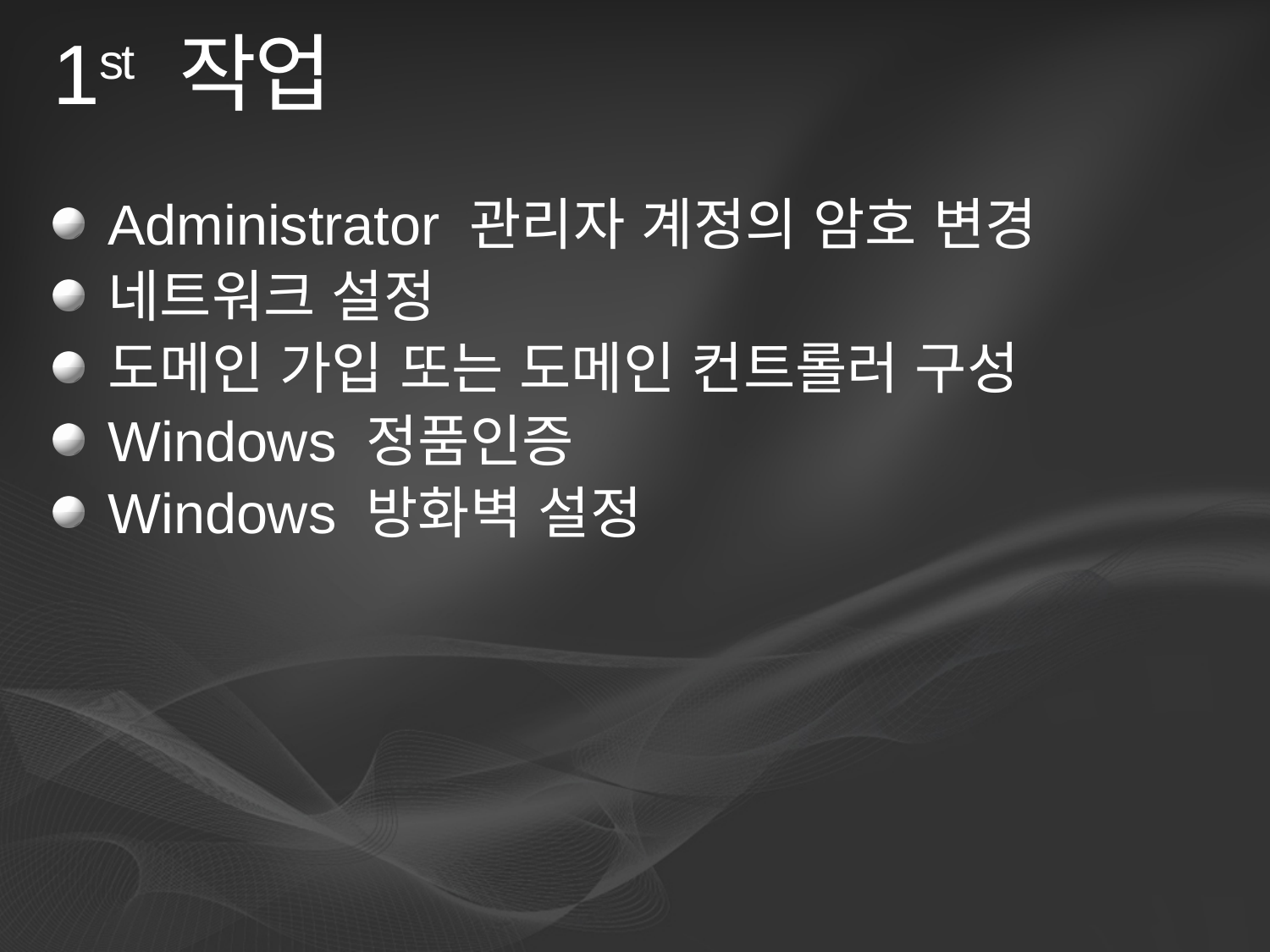

# 1st 작업
Administrator 관리자 계정의 암호 변경
네트워크 설정
도메인 가입 또는 도메인 컨트롤러 구성
Windows 정품인증
Windows 방화벽 설정